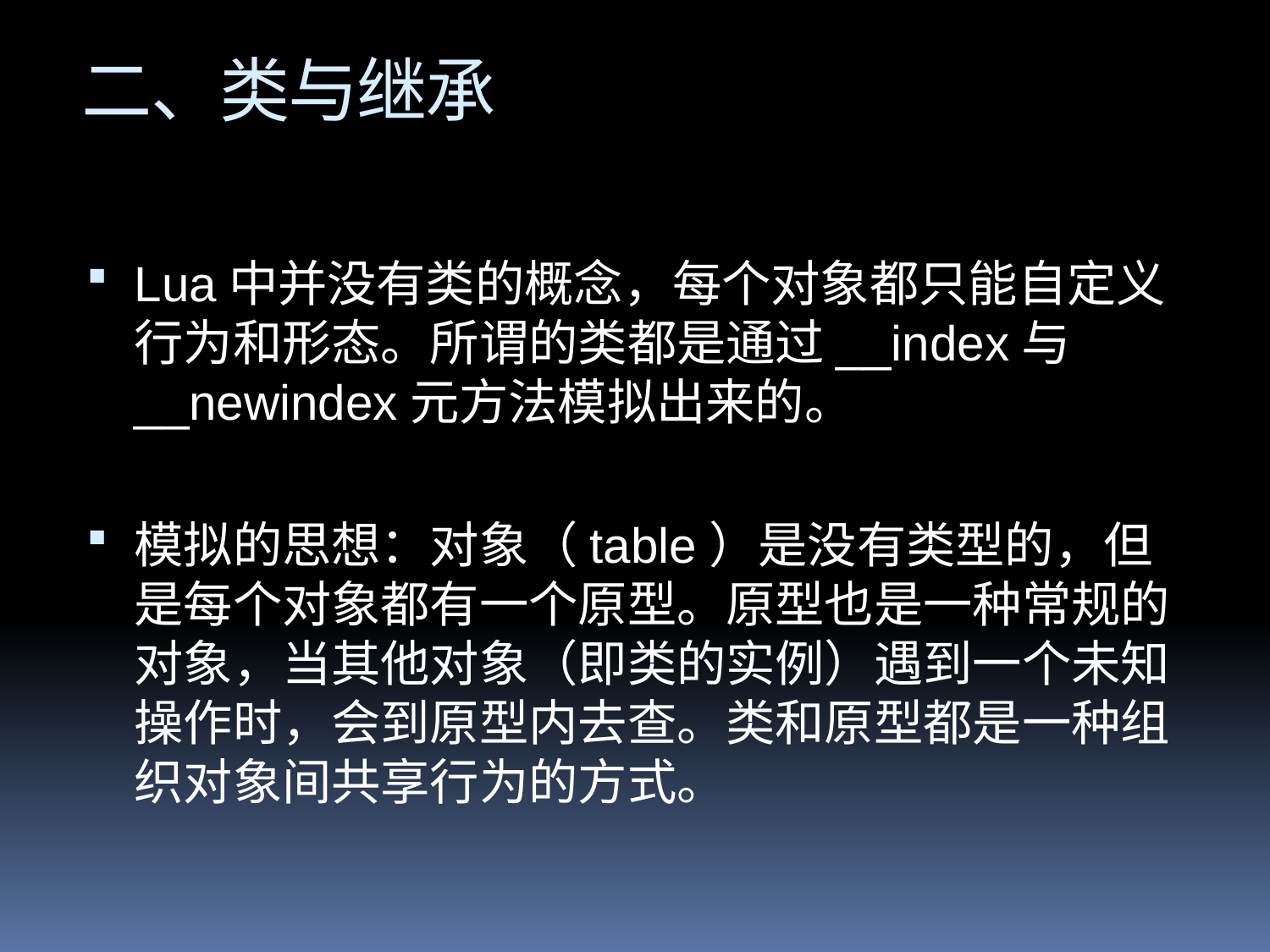

# 二、类与继承
Lua中并没有类的概念，每个对象都只能自定义行为和形态。所谓的类都是通过__index与__newindex元方法模拟出来的。

模拟的思想：对象（table）是没有类型的，但是每个对象都有一个原型。原型也是一种常规的对象，当其他对象（即类的实例）遇到一个未知操作时，会到原型内去查。类和原型都是一种组织对象间共享行为的方式。